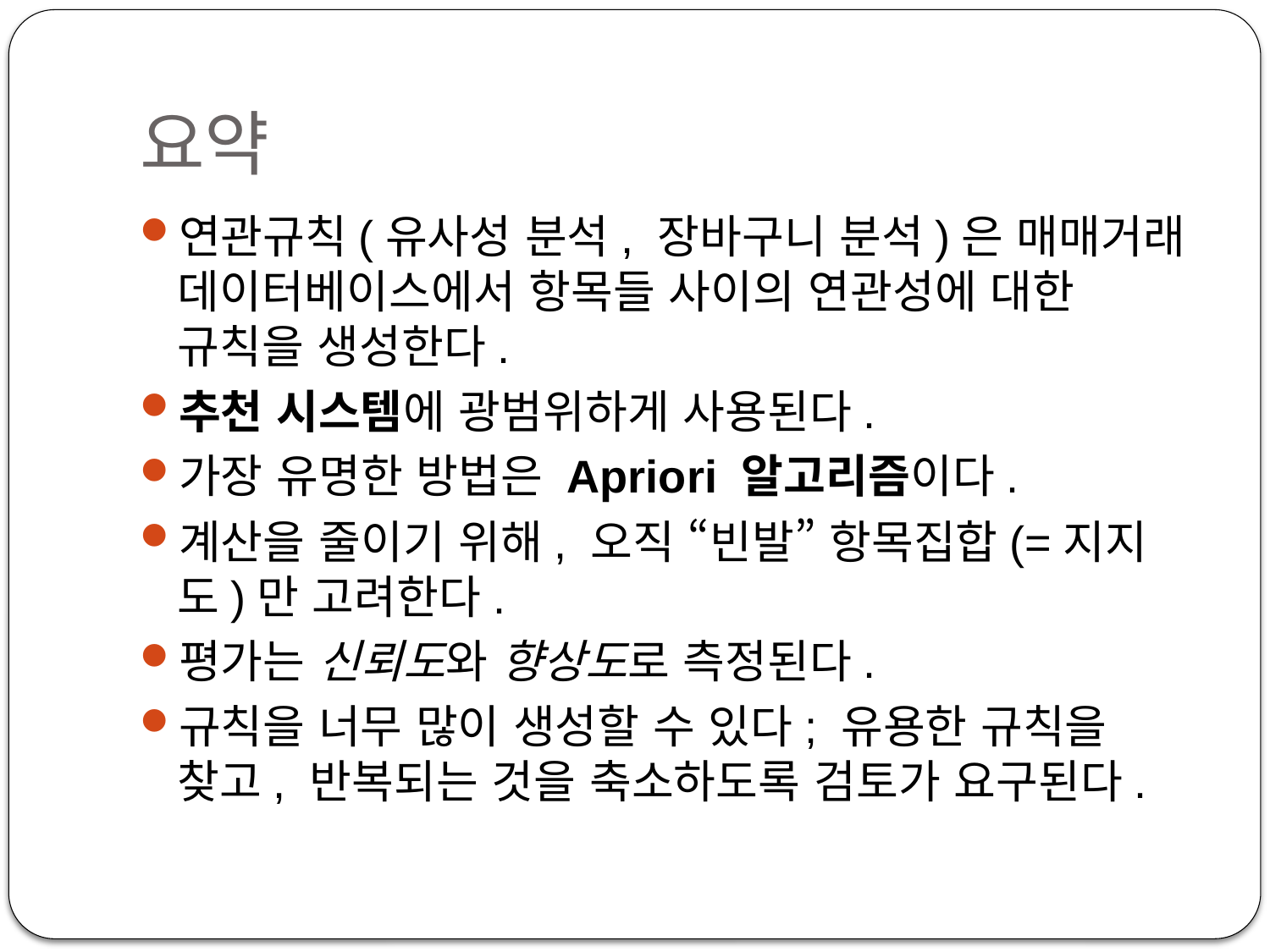

# 요약
연관규칙(유사성 분석, 장바구니 분석)은 매매거래 데이터베이스에서 항목들 사이의 연관성에 대한 규칙을 생성한다.
추천 시스템에 광범위하게 사용된다.
가장 유명한 방법은 Apriori 알고리즘이다.
계산을 줄이기 위해, 오직 “빈발” 항목집합(=지지도)만 고려한다.
평가는 신뢰도와 향상도로 측정된다.
규칙을 너무 많이 생성할 수 있다; 유용한 규칙을 찾고, 반복되는 것을 축소하도록 검토가 요구된다.